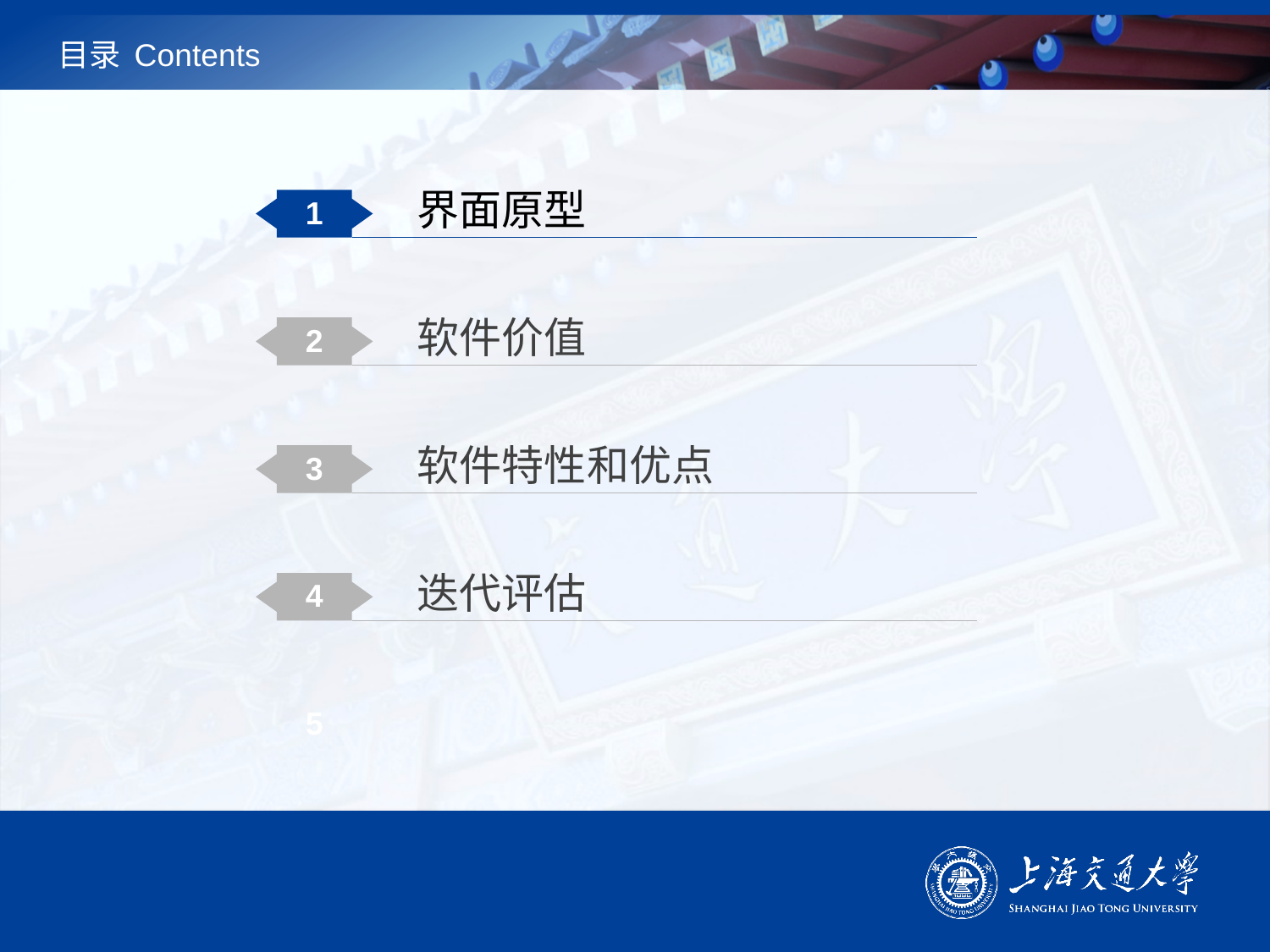

# 目录 Contents
界面原型
1

软件价值
2

软件特性和优点
3

迭代评估
4

5